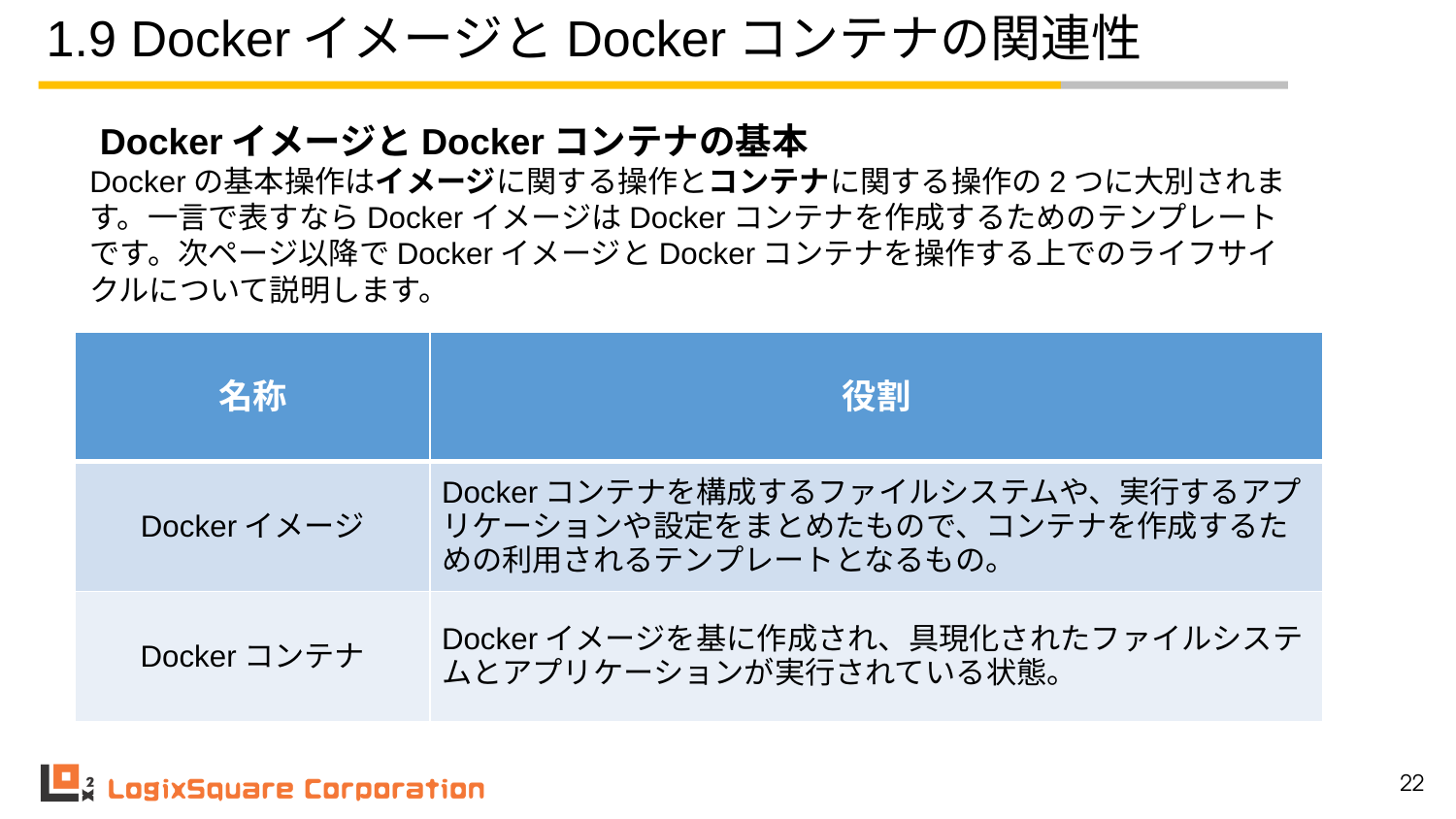

# 1.9 DockerイメージとDockerコンテナの関連性

DockerイメージとDockerコンテナの基本
Dockerの基本操作はイメージに関する操作とコンテナに関する操作の2つに大別されます。一言で表すならDockerイメージはDockerコンテナを作成するためのテンプレートです。次ページ以降でDockerイメージとDockerコンテナを操作する上でのライフサイクルについて説明します。
| 名称 | 役割 |
| --- | --- |
| Dockerイメージ | Dockerコンテナを構成するファイルシステムや、実行するアプリケーションや設定をまとめたもので、コンテナを作成するための利用されるテンプレートとなるもの。 |
| Dockerコンテナ | Dockerイメージを基に作成され、具現化されたファイルシステムとアプリケーションが実行されている状態。 |
22